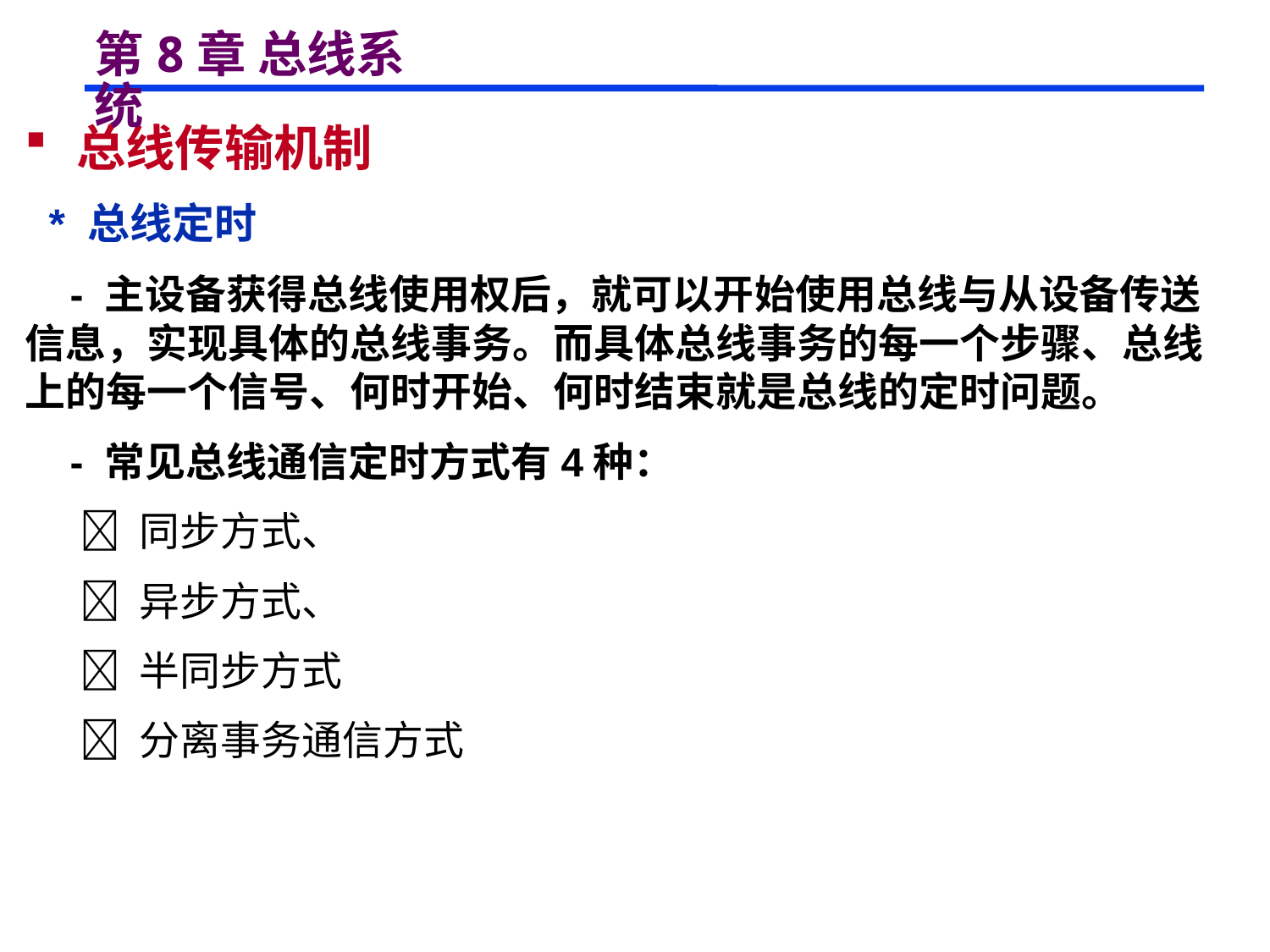

# 第8章 总线系统
 总线传输机制
  * 总线定时
    - 主设备获得总线使用权后，就可以开始使用总线与从设备传送信息，实现具体的总线事务。而具体总线事务的每一个步骤、总线上的每一个信号、何时开始、何时结束就是总线的定时问题。
    - 常见总线通信定时方式有4种：
      • 同步方式、
      • 异步方式、
      • 半同步方式
      • 分离事务通信方式